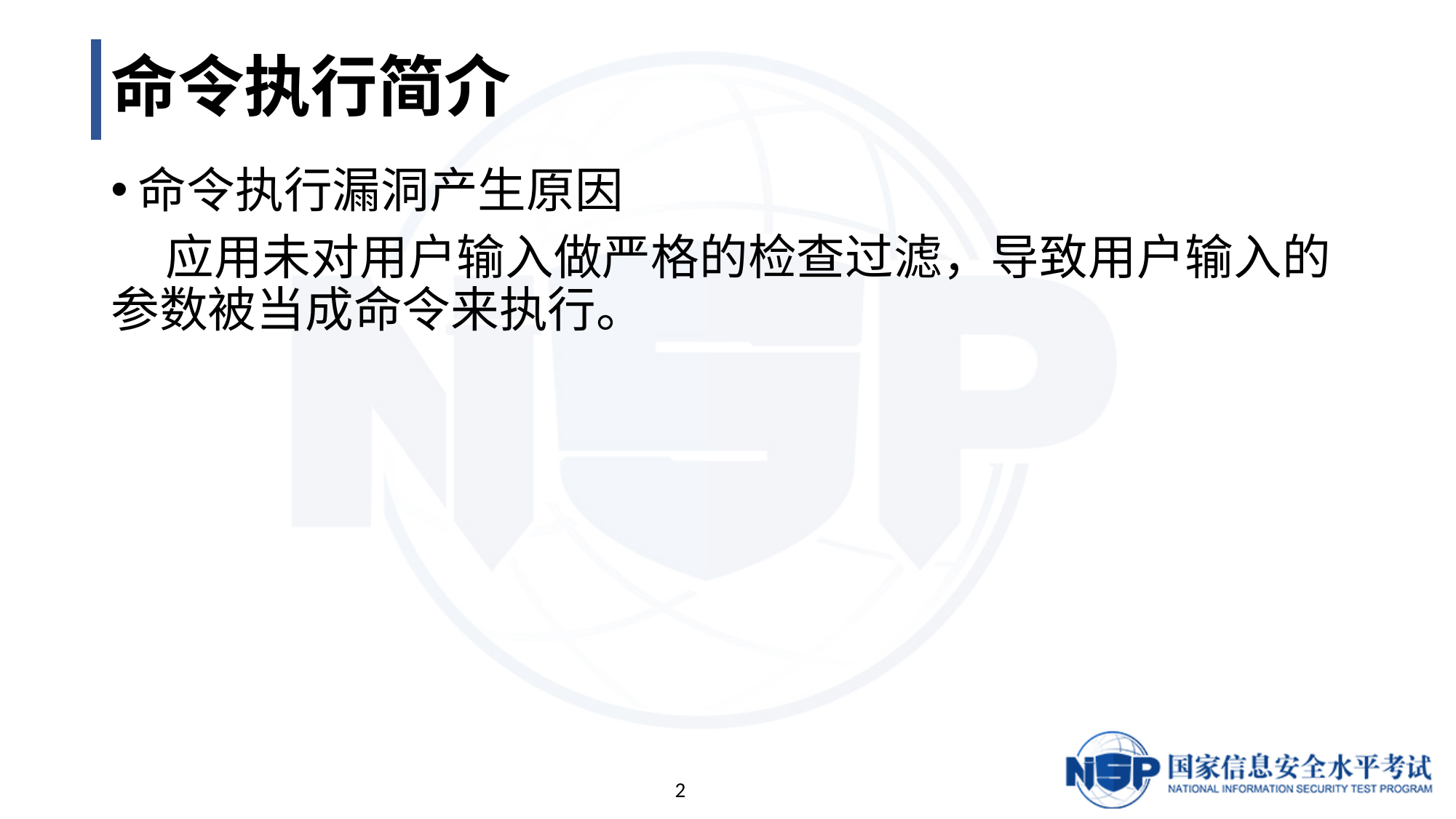

# 命令执行简介
命令执行漏洞产生原因
应用未对用户输入做严格的检查过滤，导致用户输入的参数被当成命令来执行。